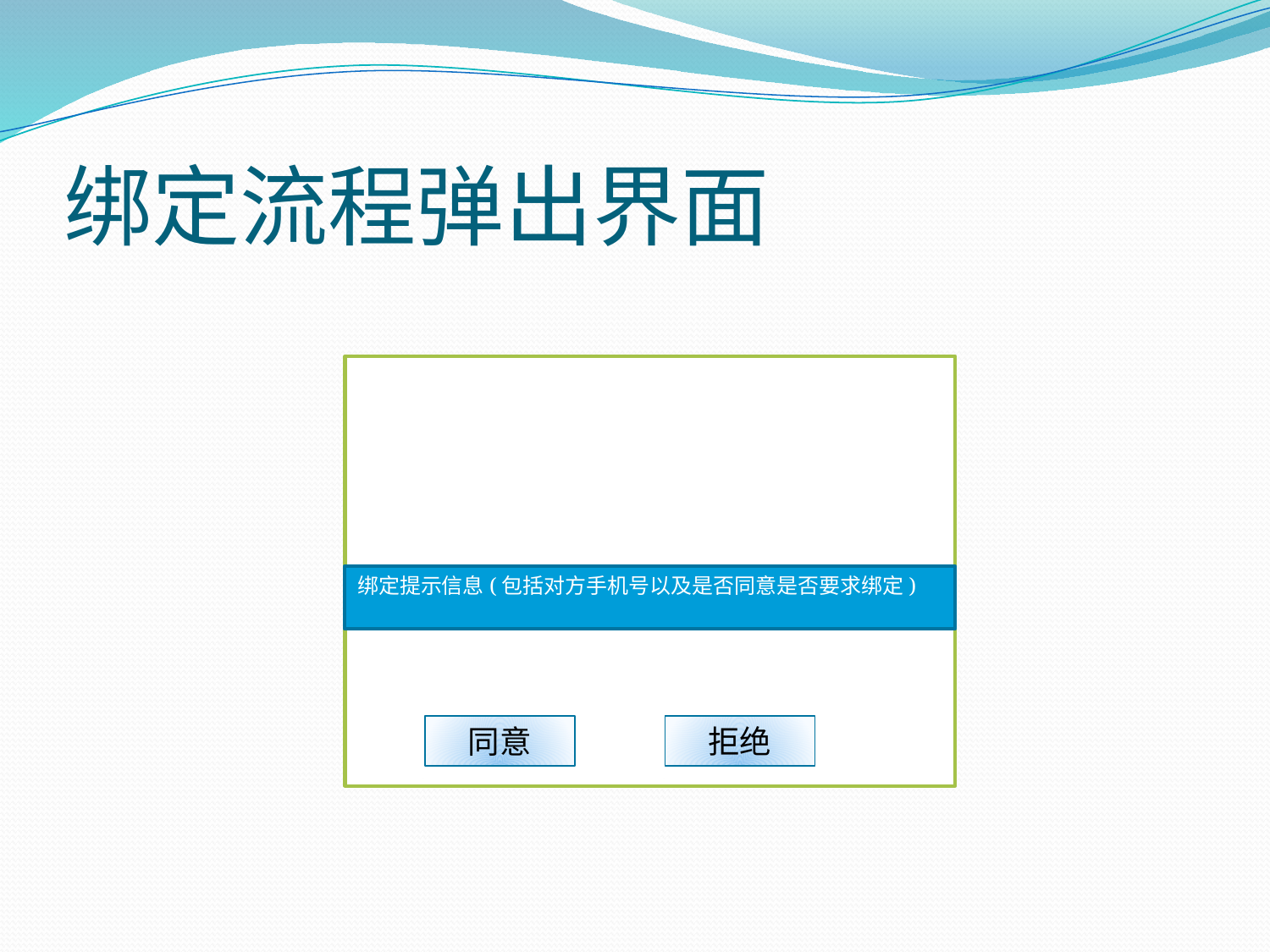

# 绑定流程弹出界面

绑定提示信息(包括对方手机号以及是否同意是否要求绑定)

是否同时绑定(如果需要提示)

同意
拒绝